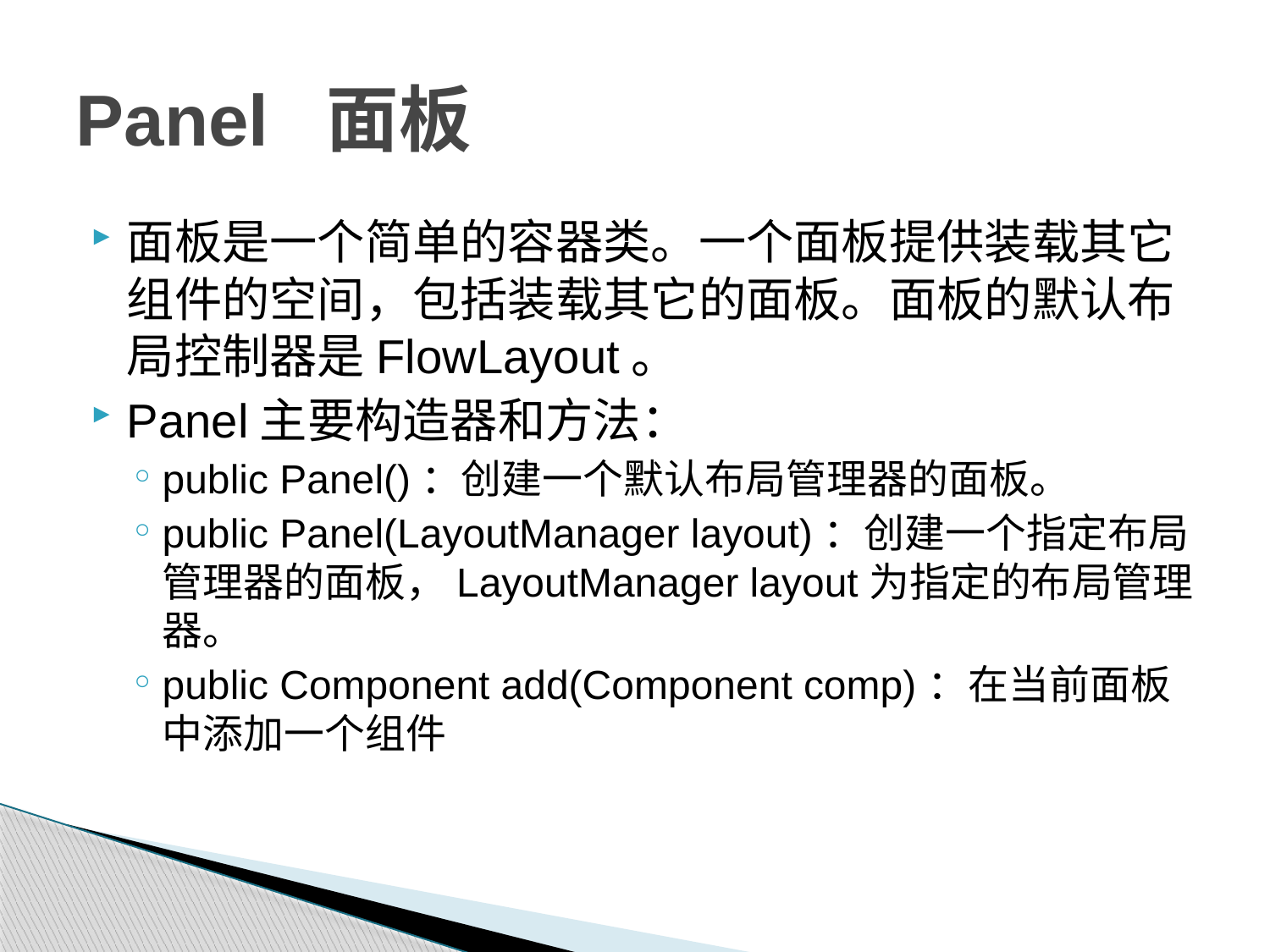

# Panel  面板
面板是一个简单的容器类。一个面板提供装载其它组件的空间，包括装载其它的面板。面板的默认布局控制器是FlowLayout。
Panel主要构造器和方法：
public Panel()：创建一个默认布局管理器的面板。
public Panel(LayoutManager layout)：创建一个指定布局管理器的面板，LayoutManager layout为指定的布局管理器。
public Component add(Component comp)：在当前面板中添加一个组件